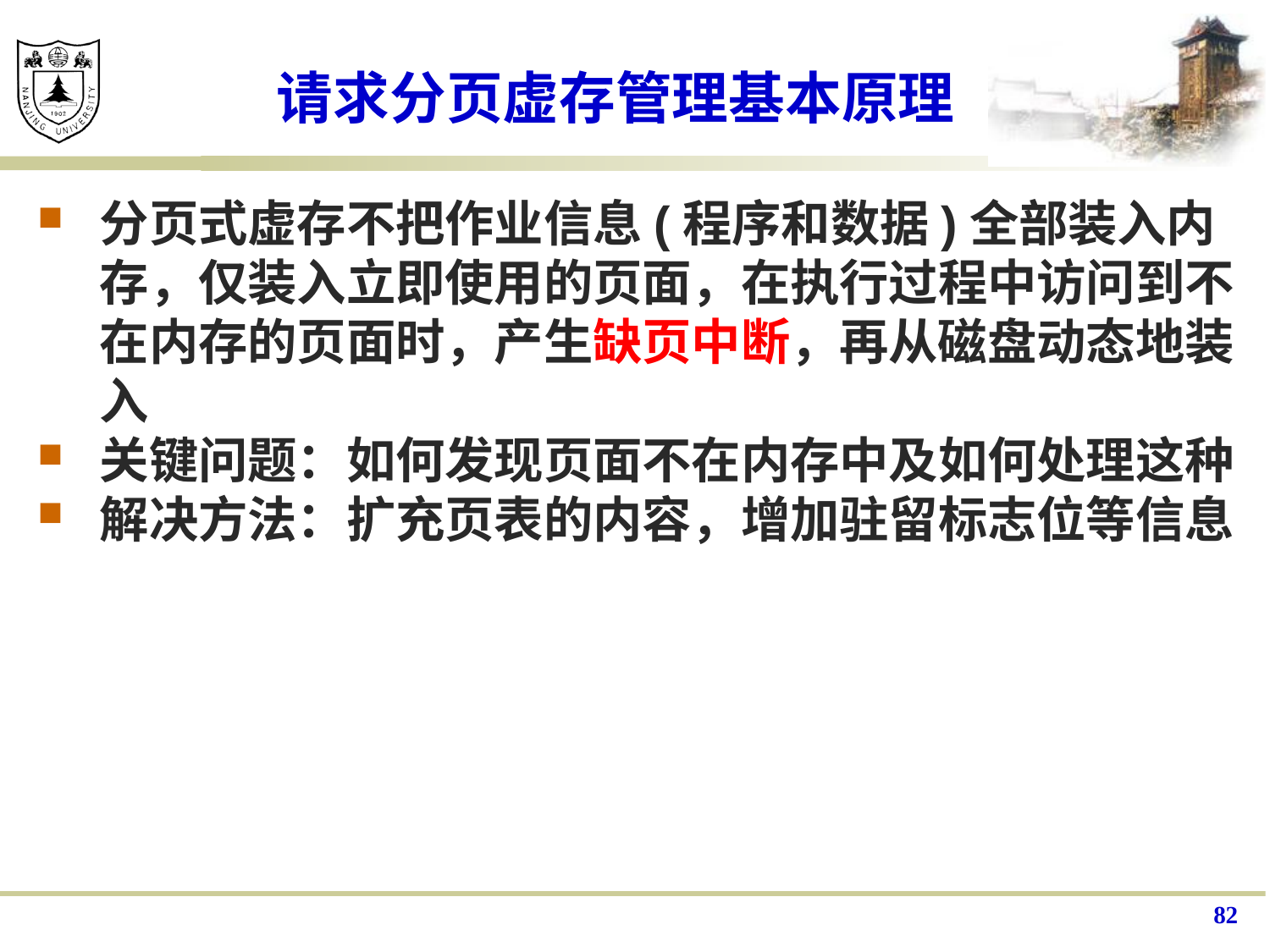

# 请求分页虚存管理基本原理
分页式虚存不把作业信息(程序和数据)全部装入内存，仅装入立即使用的页面，在执行过程中访问到不在内存的页面时，产生缺页中断，再从磁盘动态地装入
关键问题：如何发现页面不在内存中及如何处理这种
解决方法：扩充页表的内容，增加驻留标志位等信息

82